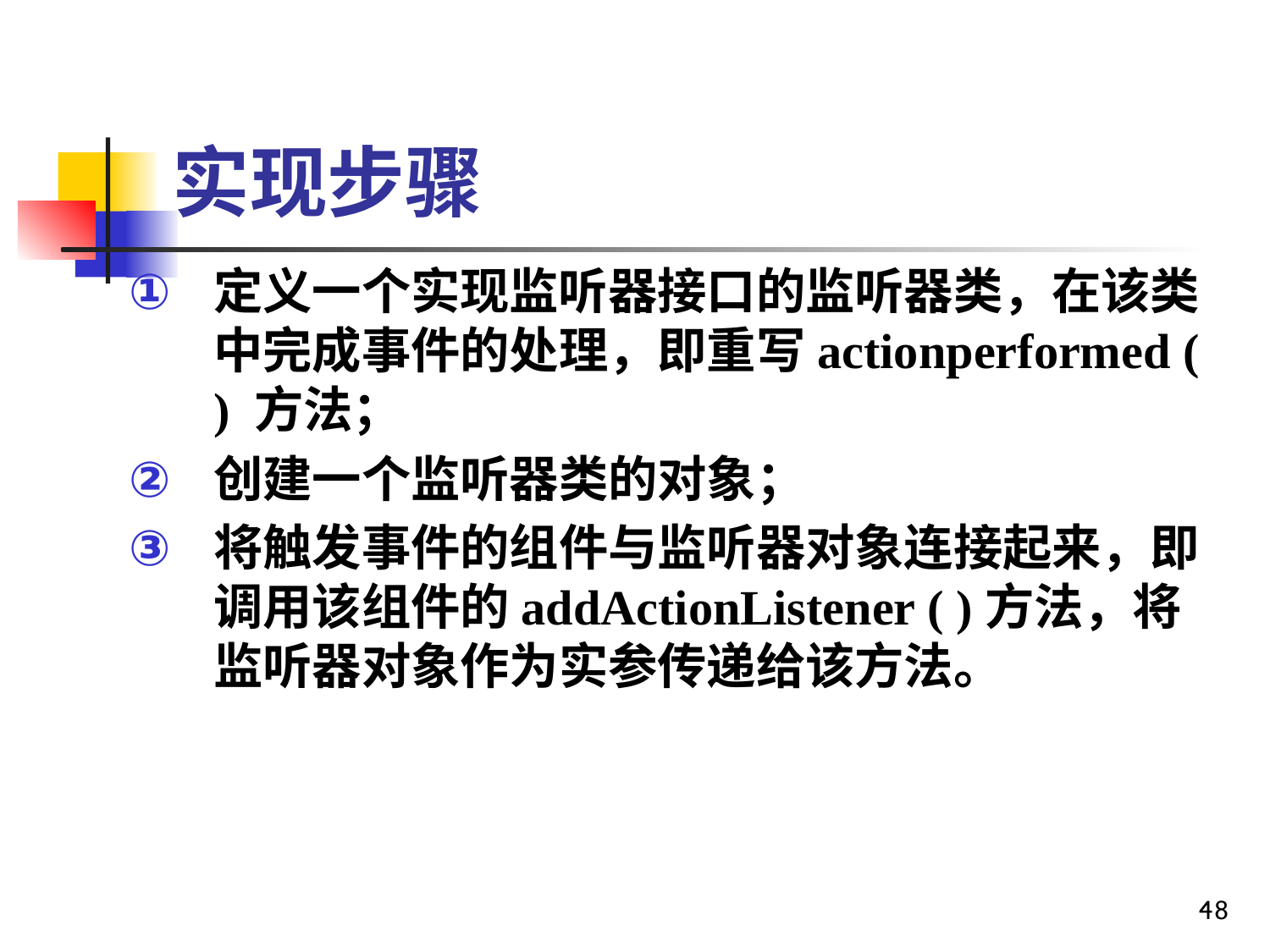

# 实现步骤
定义一个实现监听器接口的监听器类，在该类中完成事件的处理，即重写actionperformed ( ) 方法；
创建一个监听器类的对象；
将触发事件的组件与监听器对象连接起来，即调用该组件的addActionListener ( )方法，将监听器对象作为实参传递给该方法。
48